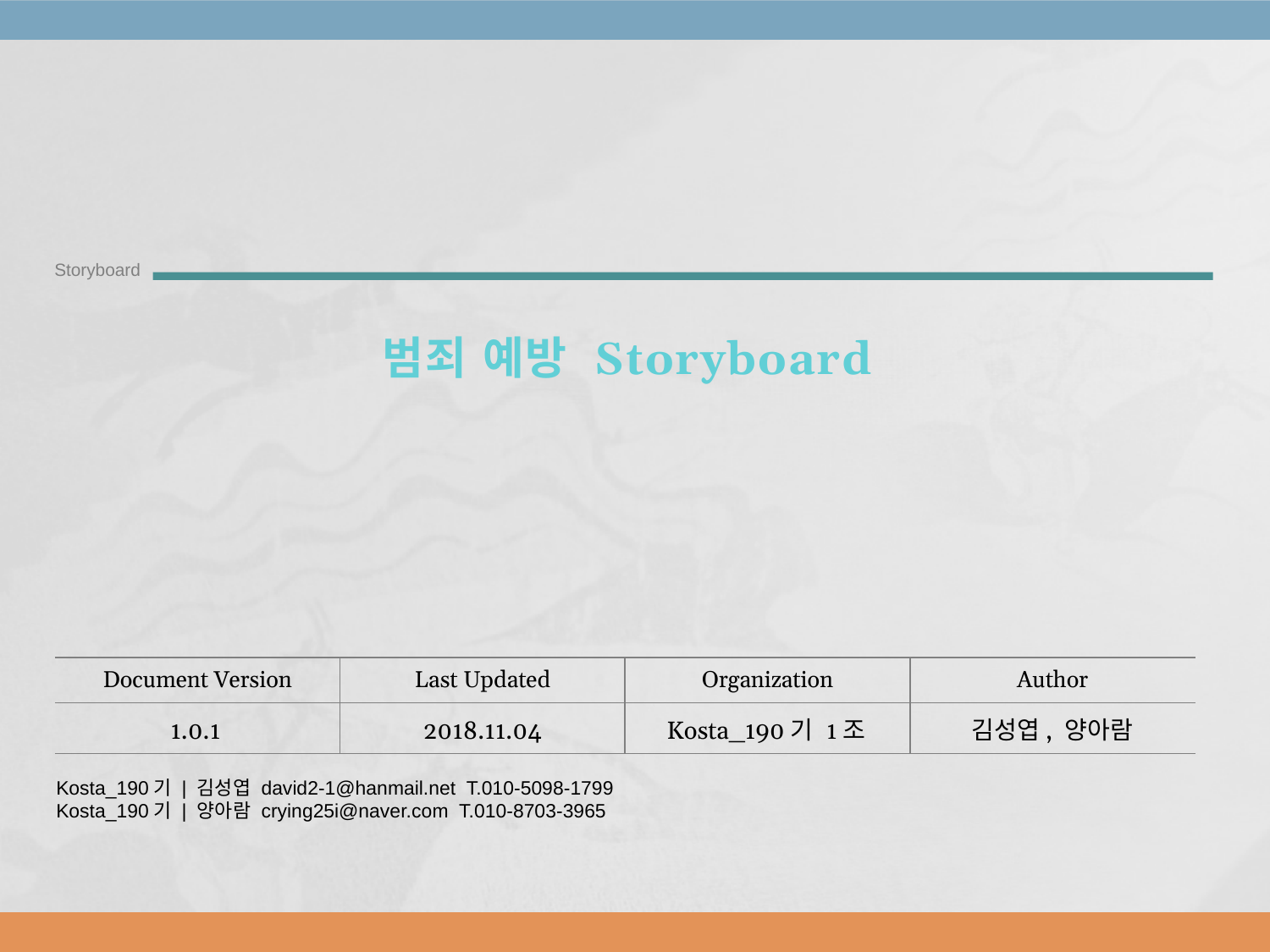

# 범죄 예방 Storyboard
1.0.1
2018.11.04
Kosta_190기 1조
김성엽, 양아람
Kosta_190기 | 김성엽 david2-1@hanmail.net  T.010-5098-1799
Kosta_190기 | 양아람 crying25i@naver.com  T.010-8703-3965